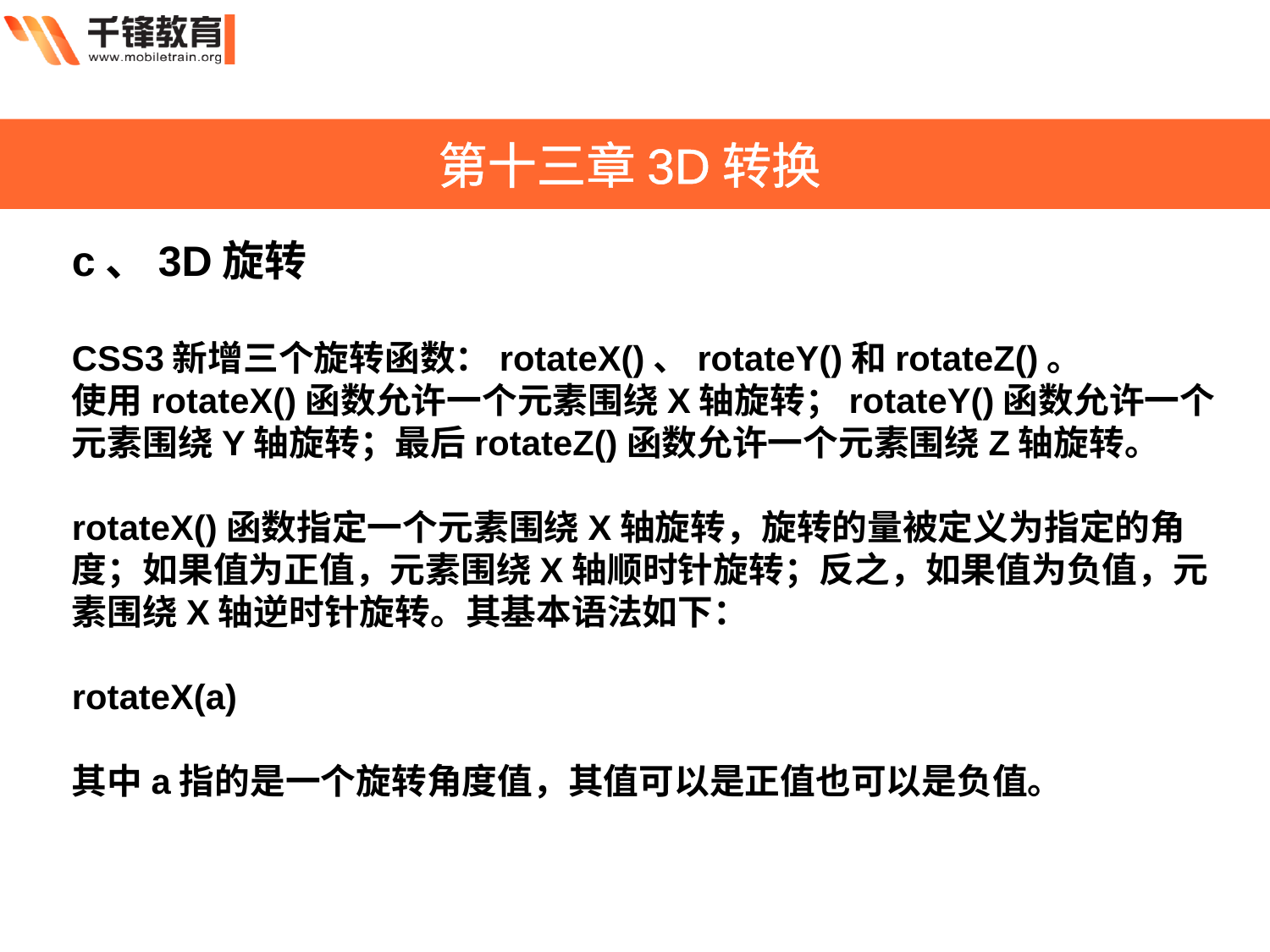

第十三章3D转换
c、3D旋转

CSS3新增三个旋转函数：rotateX()、rotateY()和rotateZ()。
使用rotateX()函数允许一个元素围绕X轴旋转；rotateY()函数允许一个元素围绕Y轴旋转；最后rotateZ()函数允许一个元素围绕Z轴旋转。

rotateX()函数指定一个元素围绕X轴旋转，旋转的量被定义为指定的角度；如果值为正值，元素围绕X轴顺时针旋转；反之，如果值为负值，元素围绕X轴逆时针旋转。其基本语法如下：

rotateX(a)

其中a指的是一个旋转角度值，其值可以是正值也可以是负值。